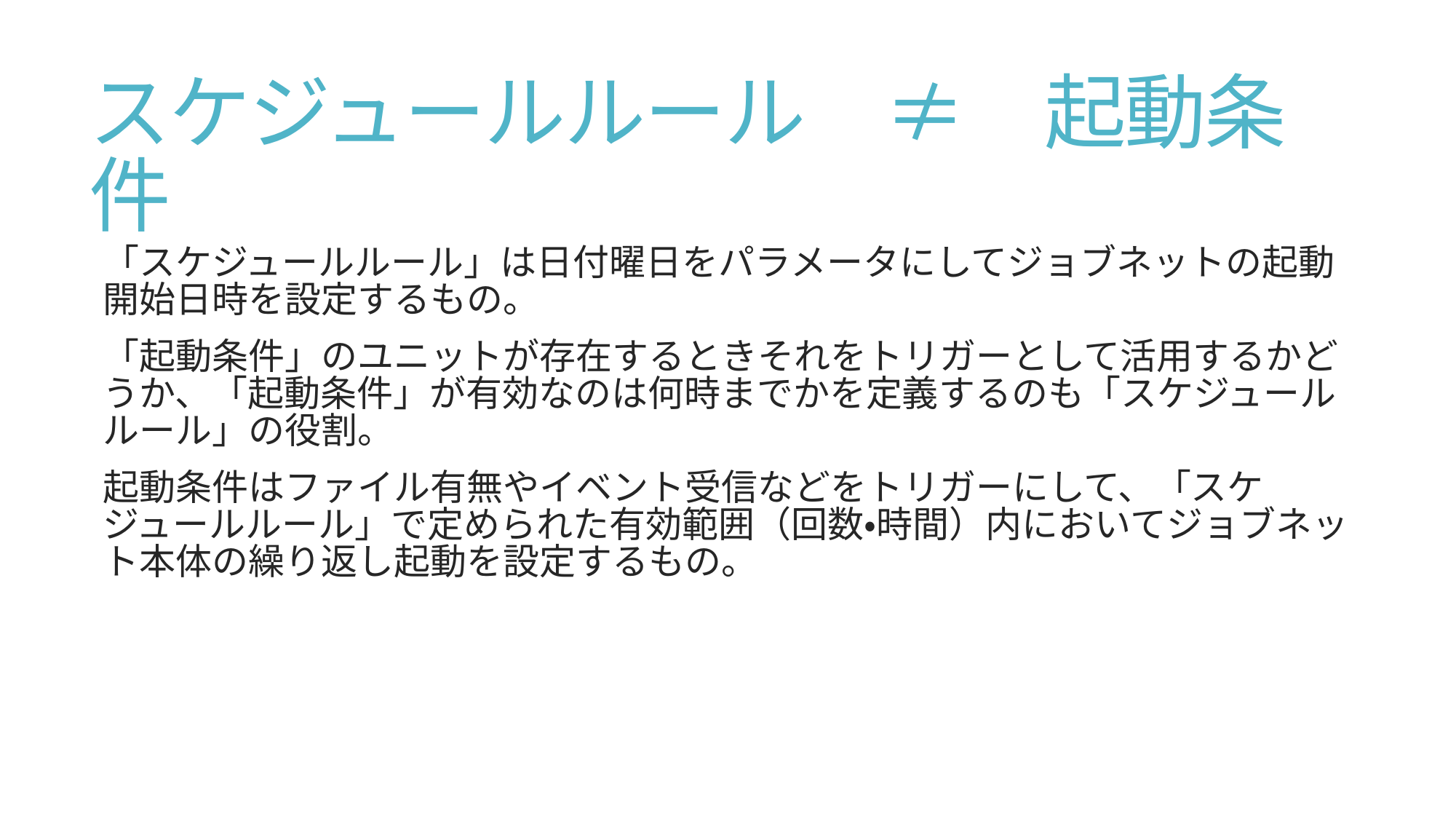

# スケジュールルール　≠　起動条件
「スケジュールルール」は日付曜日をパラメータにしてジョブネットの起動開始日時を設定するもの。
「起動条件」のユニットが存在するときそれをトリガーとして活用するかどうか、「起動条件」が有効なのは何時までかを定義するのも「スケジュールルール」の役割。
起動条件はファイル有無やイベント受信などをトリガーにして、「スケジュールルール」で定められた有効範囲（回数・時間）内においてジョブネット本体の繰り返し起動を設定するもの。